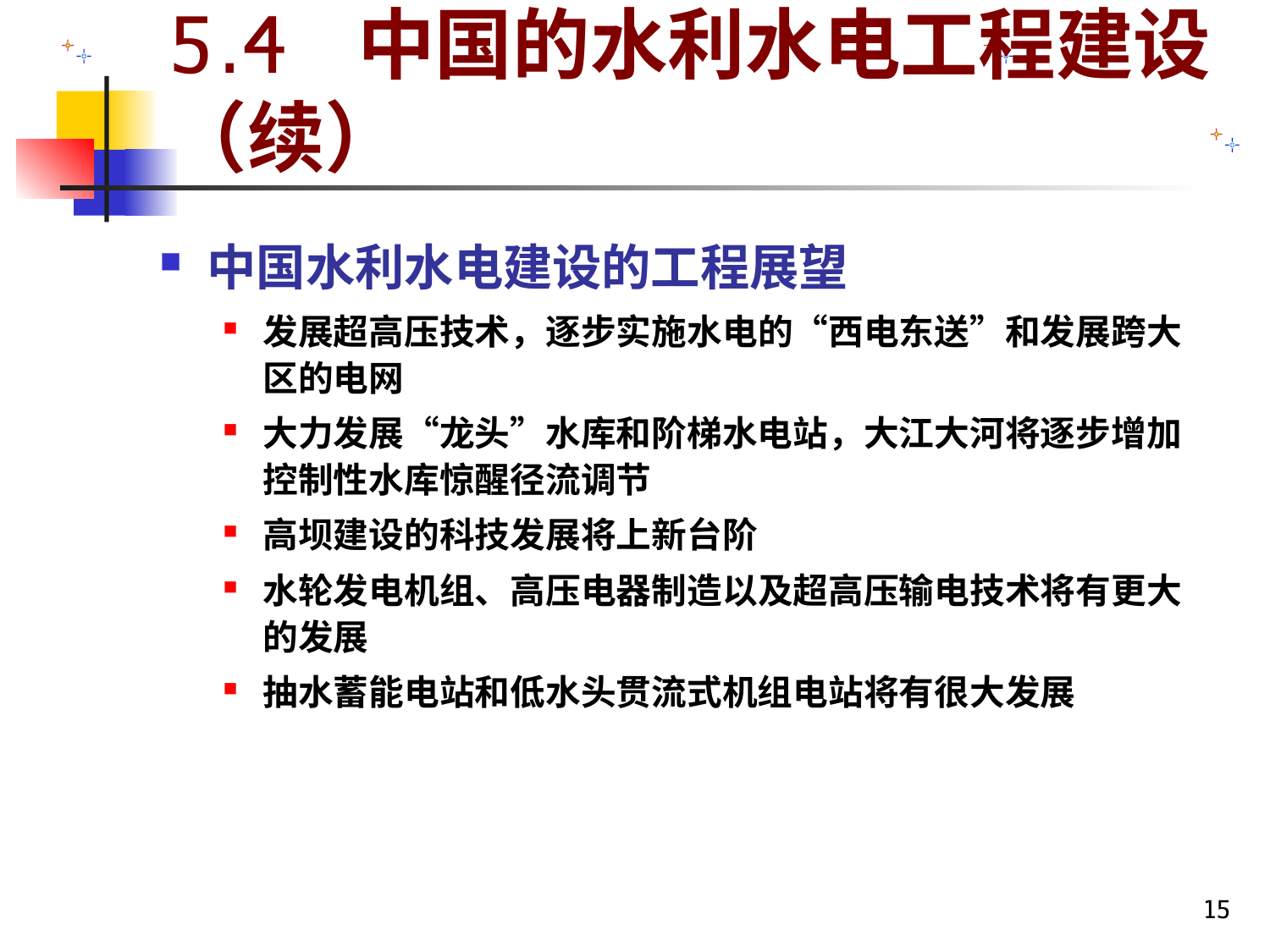

# 5.4  中国的水利水电工程建设（续）
中国水利水电建设的工程展望
发展超高压技术，逐步实施水电的“西电东送”和发展跨大区的电网
大力发展“龙头”水库和阶梯水电站，大江大河将逐步增加控制性水库惊醒径流调节
高坝建设的科技发展将上新台阶
水轮发电机组、高压电器制造以及超高压输电技术将有更大的发展
抽水蓄能电站和低水头贯流式机组电站将有很大发展
15